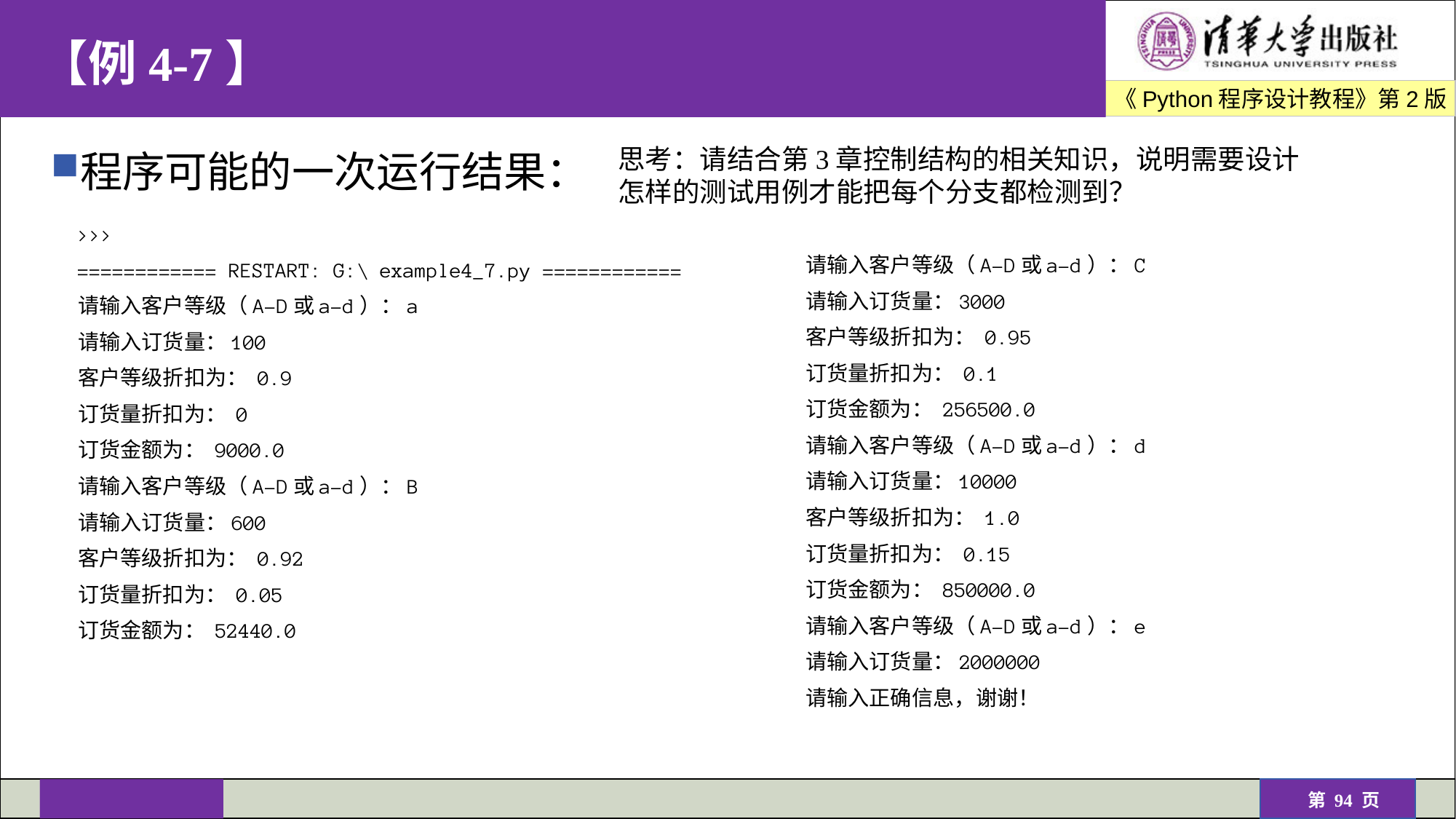

# 【例4-7】
程序可能的一次运行结果：
思考：请结合第3章控制结构的相关知识，说明需要设计怎样的测试用例才能把每个分支都检测到？
>>>
============ RESTART: G:\ example4_7.py ============
请输入客户等级（A-D或a-d）：a
请输入订货量：100
客户等级折扣为： 0.9
订货量折扣为： 0
订货金额为： 9000.0
请输入客户等级（A-D或a-d）：B
请输入订货量：600
客户等级折扣为： 0.92
订货量折扣为： 0.05
订货金额为： 52440.0
请输入客户等级（A-D或a-d）：C
请输入订货量：3000
客户等级折扣为： 0.95
订货量折扣为： 0.1
订货金额为： 256500.0
请输入客户等级（A-D或a-d）：d
请输入订货量：10000
客户等级折扣为： 1.0
订货量折扣为： 0.15
订货金额为： 850000.0
请输入客户等级（A-D或a-d）：e
请输入订货量：2000000
请输入正确信息，谢谢！